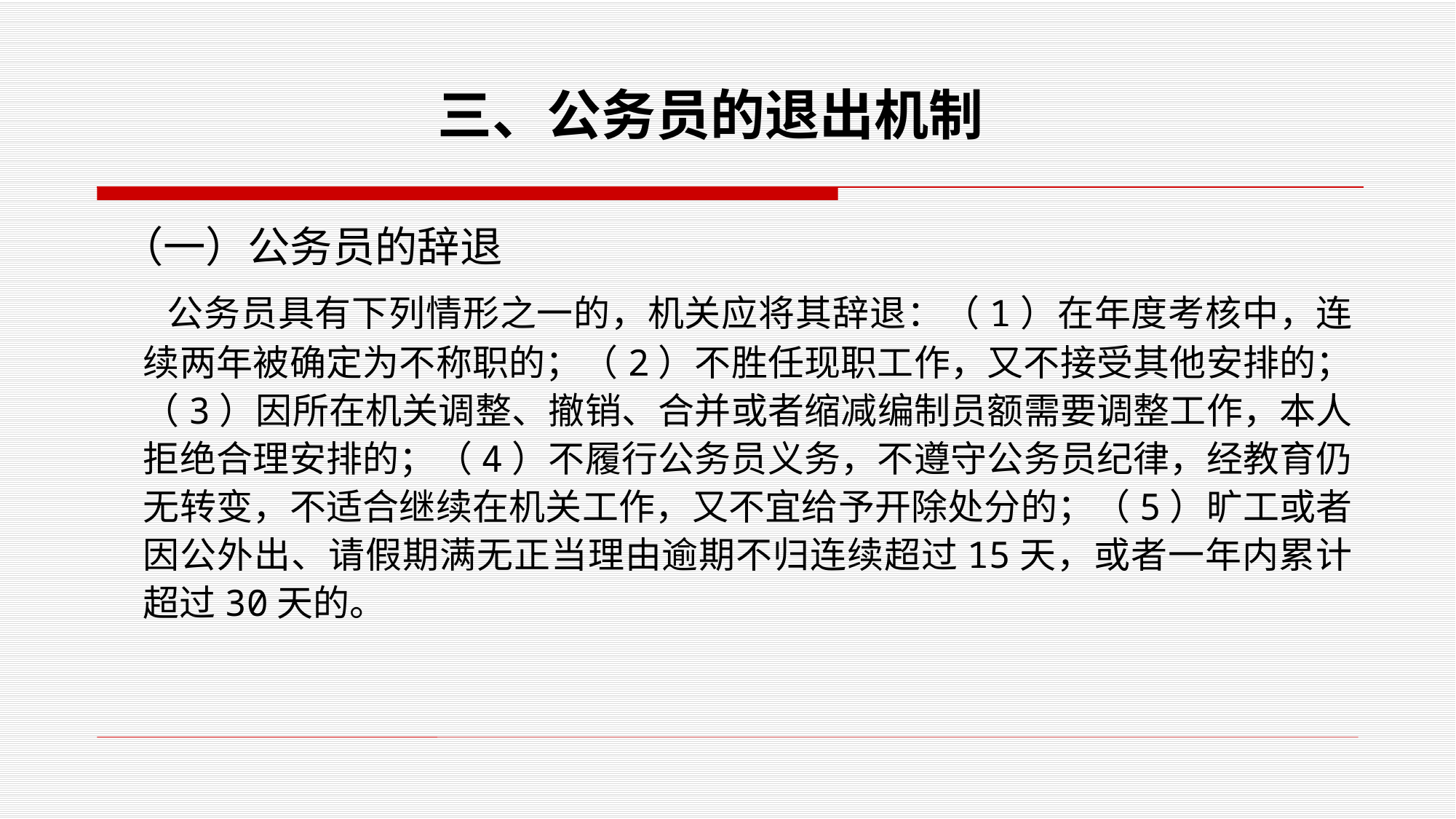

#
三、公务员的退出机制
 （一）公务员的辞退
      公务员具有下列情形之一的，机关应将其辞退：（1）在年度考核中，连续两年被确定为不称职的；（2）不胜任现职工作，又不接受其他安排的；（3）因所在机关调整、撤销、合并或者缩减编制员额需要调整工作，本人拒绝合理安排的；（4）不履行公务员义务，不遵守公务员纪律，经教育仍无转变，不适合继续在机关工作，又不宜给予开除处分的；（5）旷工或者因公外出、请假期满无正当理由逾期不归连续超过15天，或者一年内累计超过30天的。